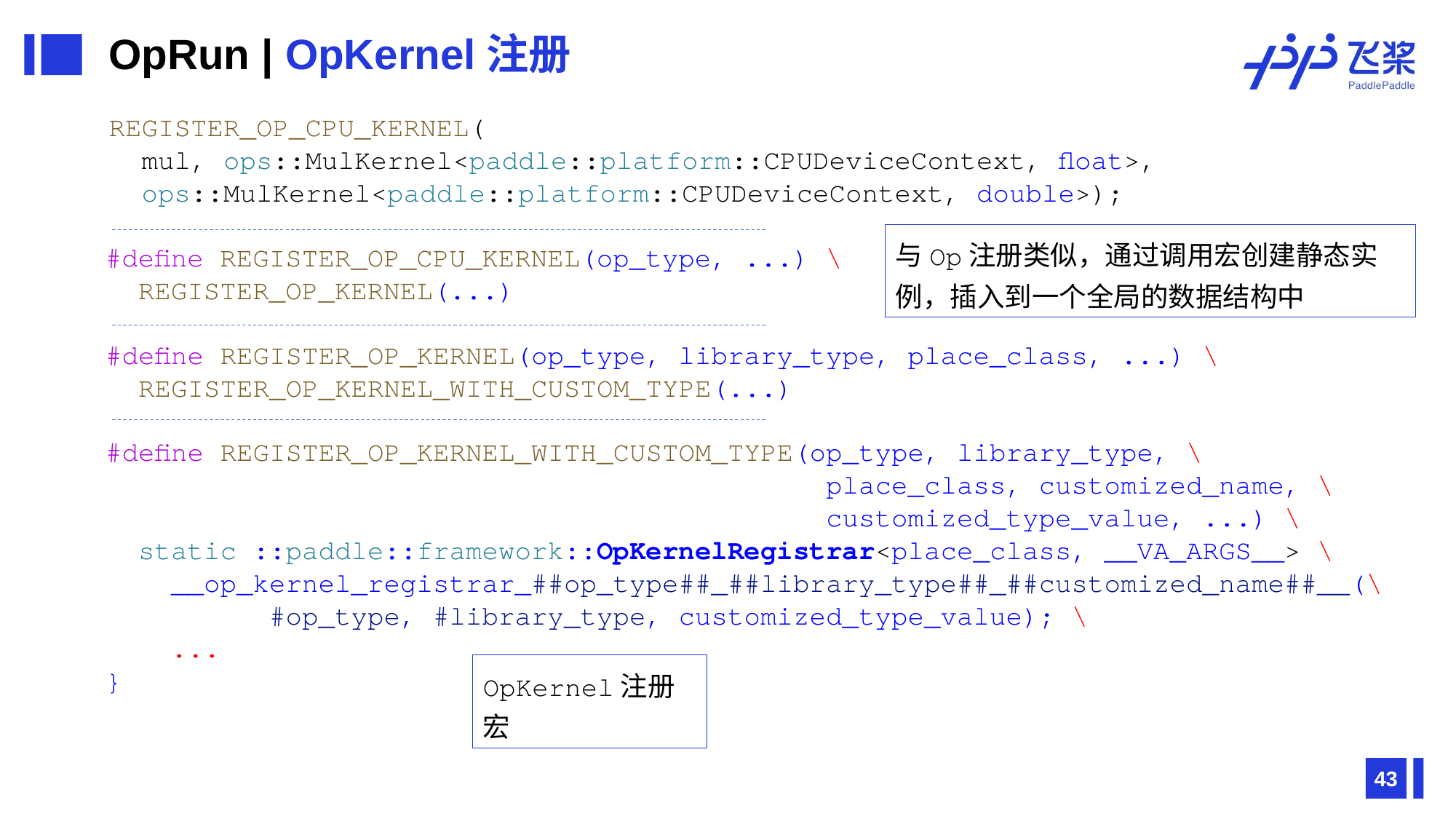

OpRun | OpKernel注册
REGISTER_OP_CPU_KERNEL(
  mul, ops::MulKernel<paddle::platform::CPUDeviceContext, float>,
  ops::MulKernel<paddle::platform::CPUDeviceContext, double>);
与Op注册类似，通过调用宏创建静态实例，插入到一个全局的数据结构中
#define REGISTER_OP_CPU_KERNEL(op_type, ...) \
  REGISTER_OP_KERNEL(...)
#define REGISTER_OP_KERNEL(op_type, library_type, place_class, ...) \
  REGISTER_OP_KERNEL_WITH_CUSTOM_TYPE(...)
#define REGISTER_OP_KERNEL_WITH_CUSTOM_TYPE(op_type, library_type, \
                                            place_class, customized_name, \
                                            customized_type_value, ...) \
  static ::paddle::framework::OpKernelRegistrar<place_class, __VA_ARGS__> \
    __op_kernel_registrar_##op_type##_##library_type##_##customized_name##__(\
          #op_type, #library_type, customized_type_value); \
    ...
}
OpKernel注册宏
43